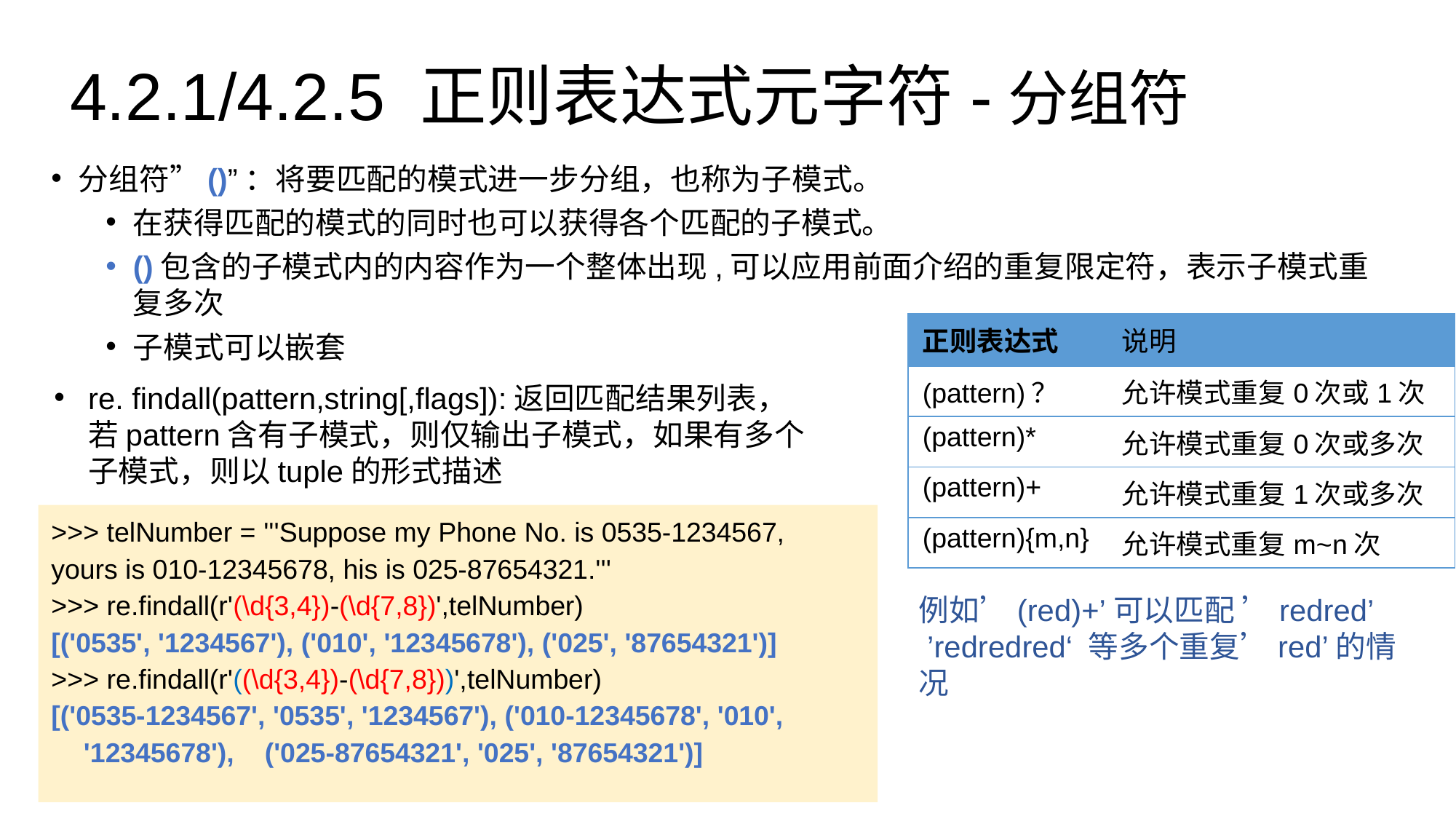

# 4.2.1/4.2.5 正则表达式元字符-分组符
分组符”()”：将要匹配的模式进一步分组，也称为子模式。
在获得匹配的模式的同时也可以获得各个匹配的子模式。
()包含的子模式内的内容作为一个整体出现,可以应用前面介绍的重复限定符，表示子模式重复多次
子模式可以嵌套
| 正则表达式 | 说明 |
| --- | --- |
| (pattern)？ | 允许模式重复0次或1次 |
| (pattern)\* | 允许模式重复0次或多次 |
| (pattern)+ | 允许模式重复1次或多次 |
| (pattern){m,n} | 允许模式重复m~n次 |
re. findall(pattern,string[,flags]):返回匹配结果列表，若pattern含有子模式，则仅输出子模式，如果有多个子模式，则以tuple的形式描述
>>> telNumber = '''Suppose my Phone No. is 0535-1234567,
yours is 010-12345678, his is 025-87654321.'''
>>> re.findall(r'(\d{3,4})-(\d{7,8})',telNumber)
[('0535', '1234567'), ('010', '12345678'), ('025', '87654321')]
>>> re.findall(r'((\d{3,4})-(\d{7,8}))',telNumber)
[('0535-1234567', '0535', '1234567'), ('010-12345678', '010', '12345678'),    ('025-87654321', '025', '87654321')]
例如’(red)+’可以匹配 ’redred’
 ’redredred‘ 等多个重复’red’的情况